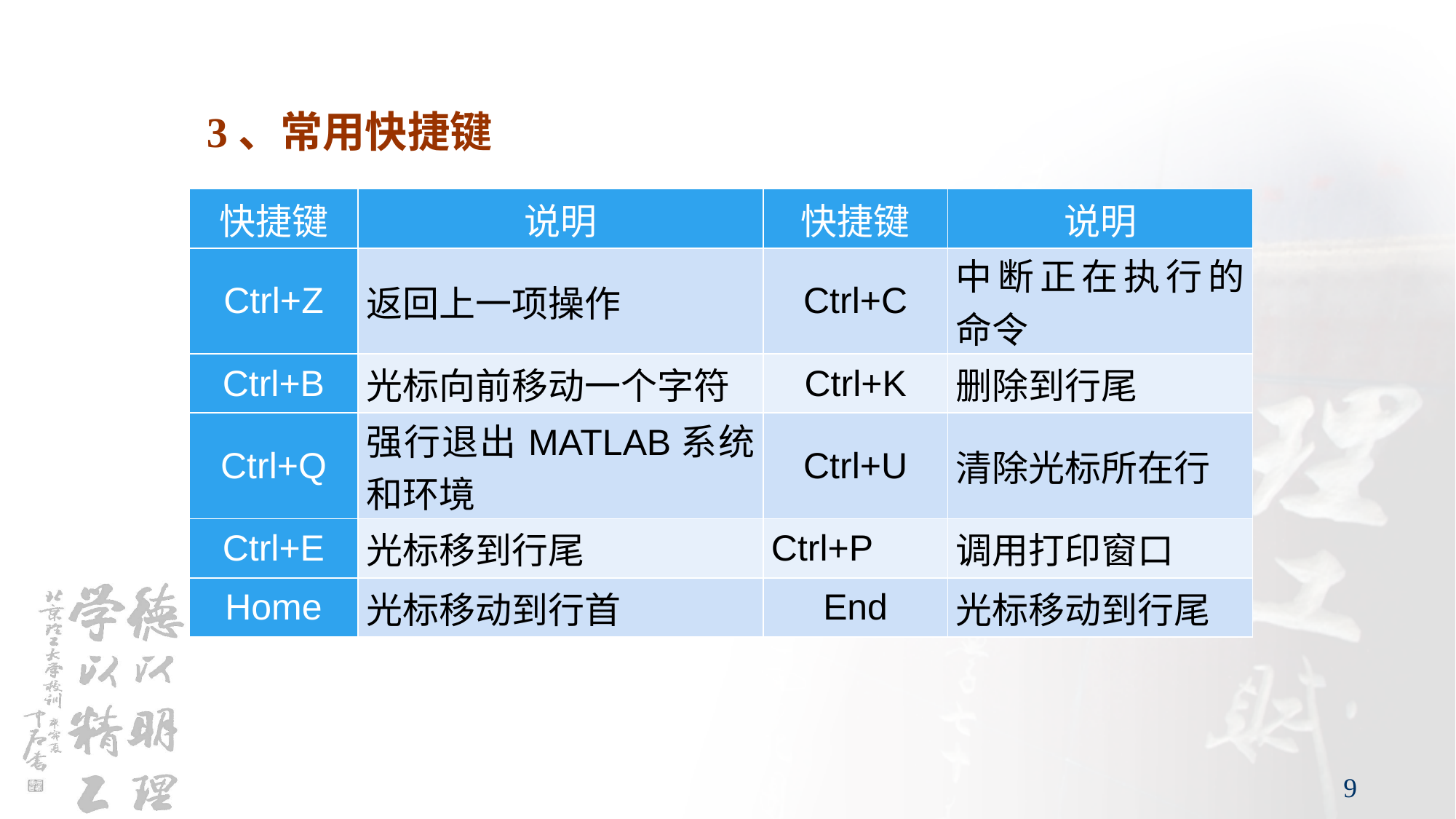

3、常用快捷键
| 快捷键 | 说明 | 快捷键 | 说明 |
| --- | --- | --- | --- |
| Ctrl+Z | 返回上一项操作 | Ctrl+C | 中断正在执行的命令 |
| Ctrl+B | 光标向前移动一个字符 | Ctrl+K | 删除到行尾 |
| Ctrl+Q | 强行退出MATLAB系统和环境 | Ctrl+U | 清除光标所在行 |
| Ctrl+E | 光标移到行尾 | Ctrl+P | 调用打印窗口 |
| Home | 光标移动到行首 | End | 光标移动到行尾 |